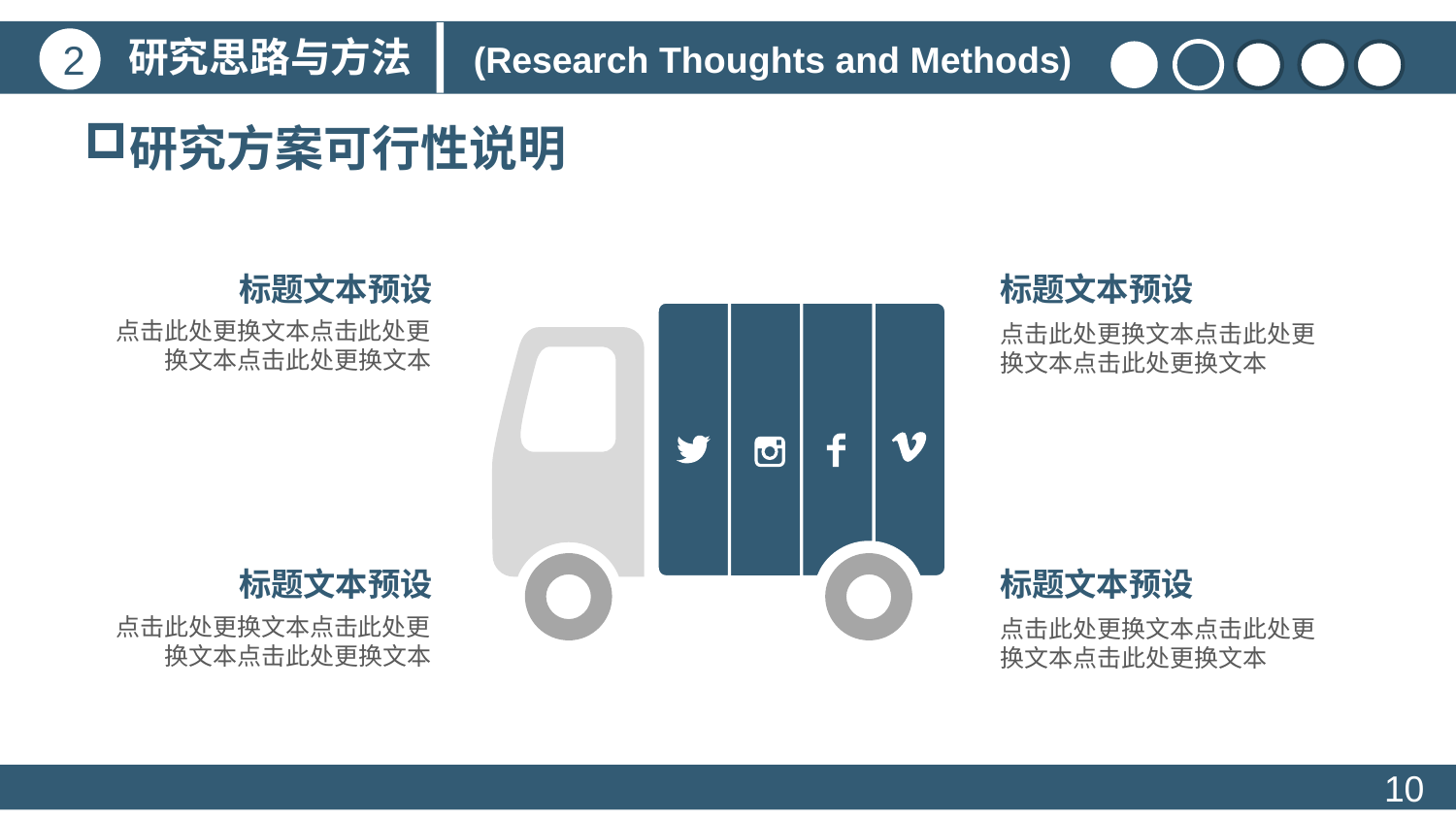

研究思路与方法
2
(Research Thoughts and Methods)
研究方案可行性说明
标题文本预设
点击此处更换文本点击此处更换文本点击此处更换文本
标题文本预设
点击此处更换文本点击此处更换文本点击此处更换文本

标题文本预设
点击此处更换文本点击此处更换文本点击此处更换文本
标题文本预设
点击此处更换文本点击此处更换文本点击此处更换文本
10